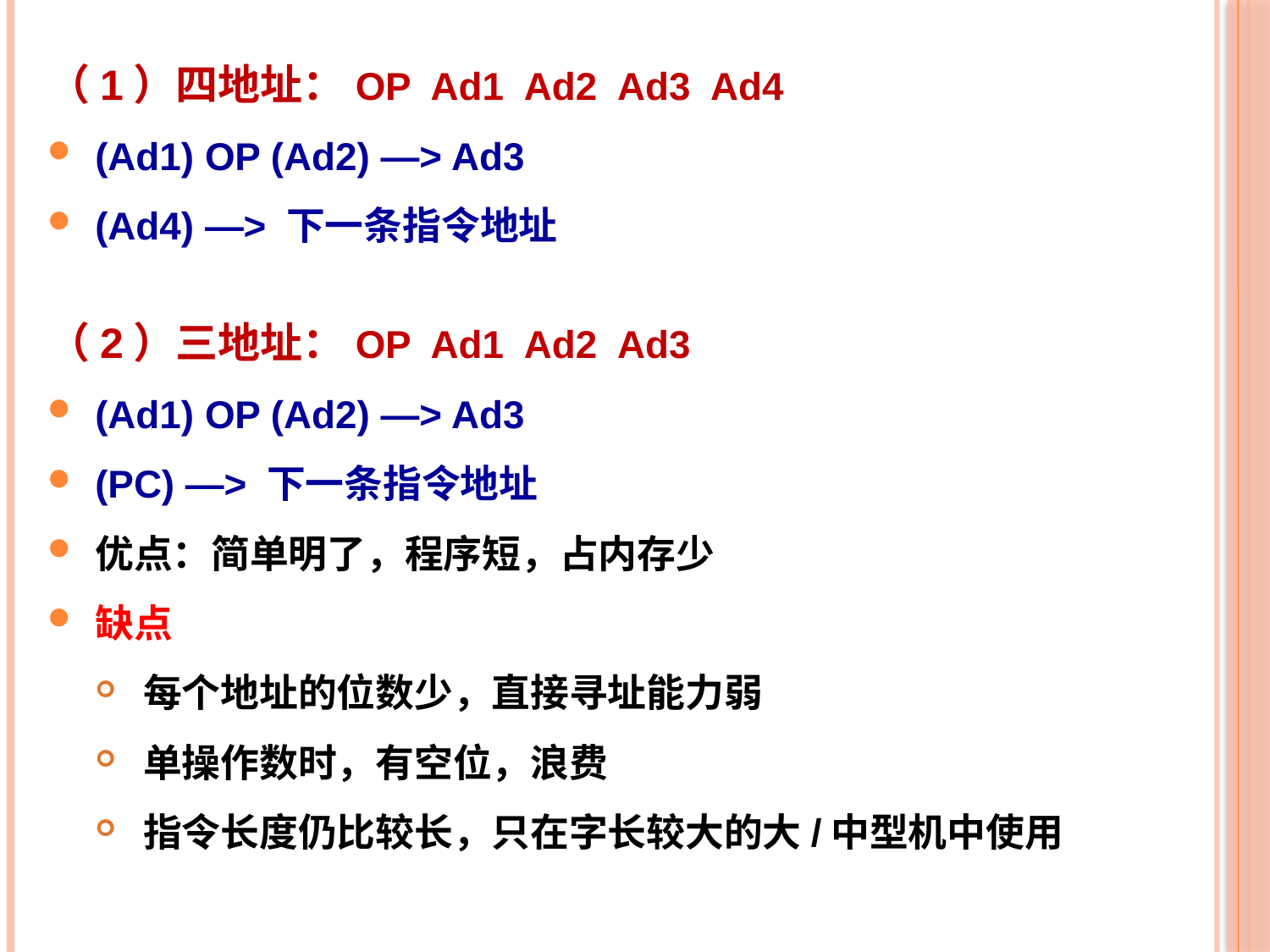

（1）四地址：OP  Ad1  Ad2  Ad3  Ad4
(Ad1) OP (Ad2) —> Ad3
(Ad4) —> 下一条指令地址
（2）三地址：OP  Ad1  Ad2  Ad3
(Ad1) OP (Ad2) —> Ad3
(PC) —> 下一条指令地址
优点：简单明了，程序短，占内存少
缺点
每个地址的位数少，直接寻址能力弱
单操作数时，有空位，浪费
指令长度仍比较长，只在字长较大的大/中型机中使用
7